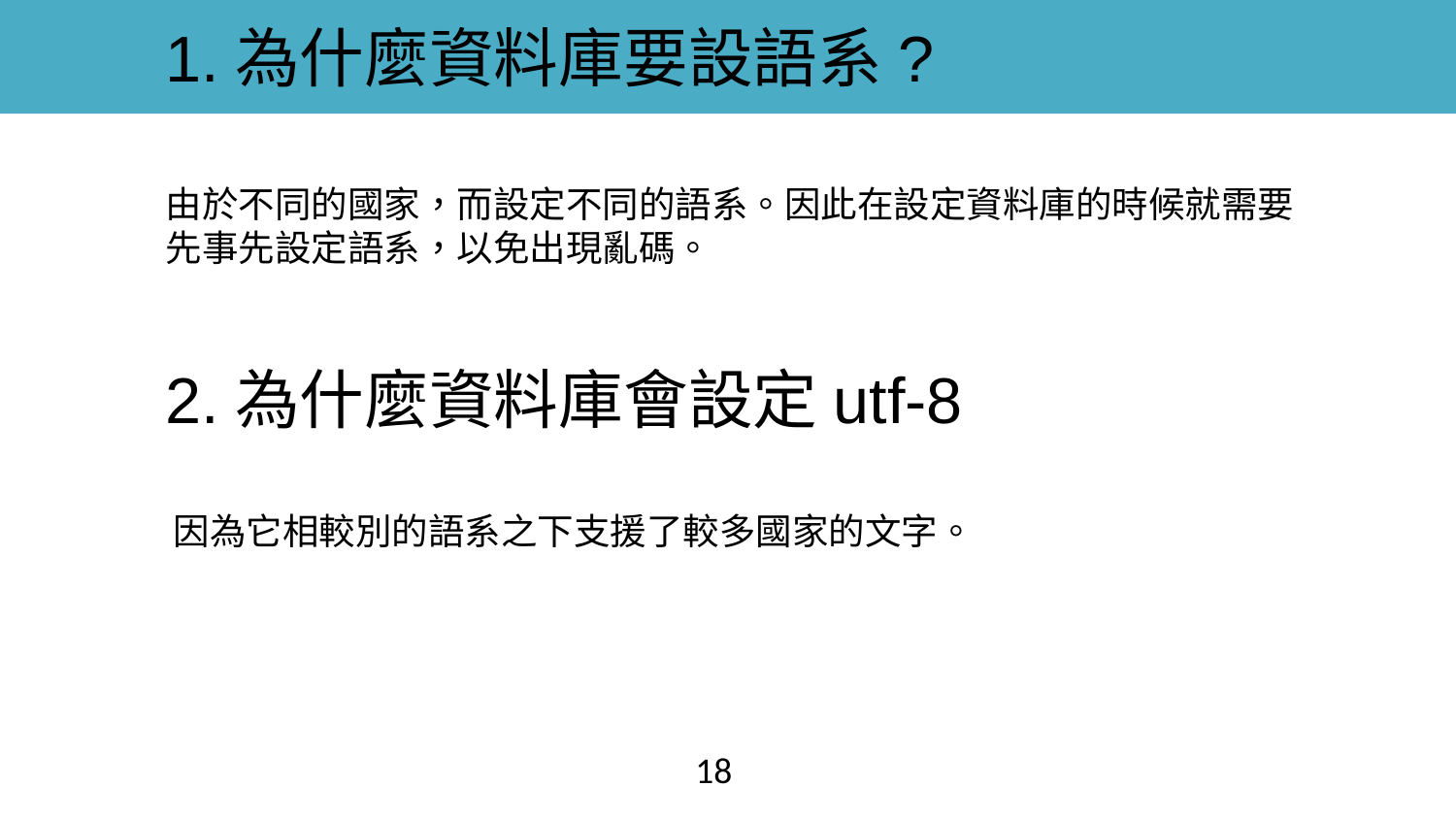

1.為什麼資料庫要設語系?

由於不同的國家，而設定不同的語系。因此在設定資料庫的時候就需要先事先設定語系，以免出現亂碼。
2.為什麼資料庫會設定utf-8
因為它相較別的語系之下支援了較多國家的文字。
18